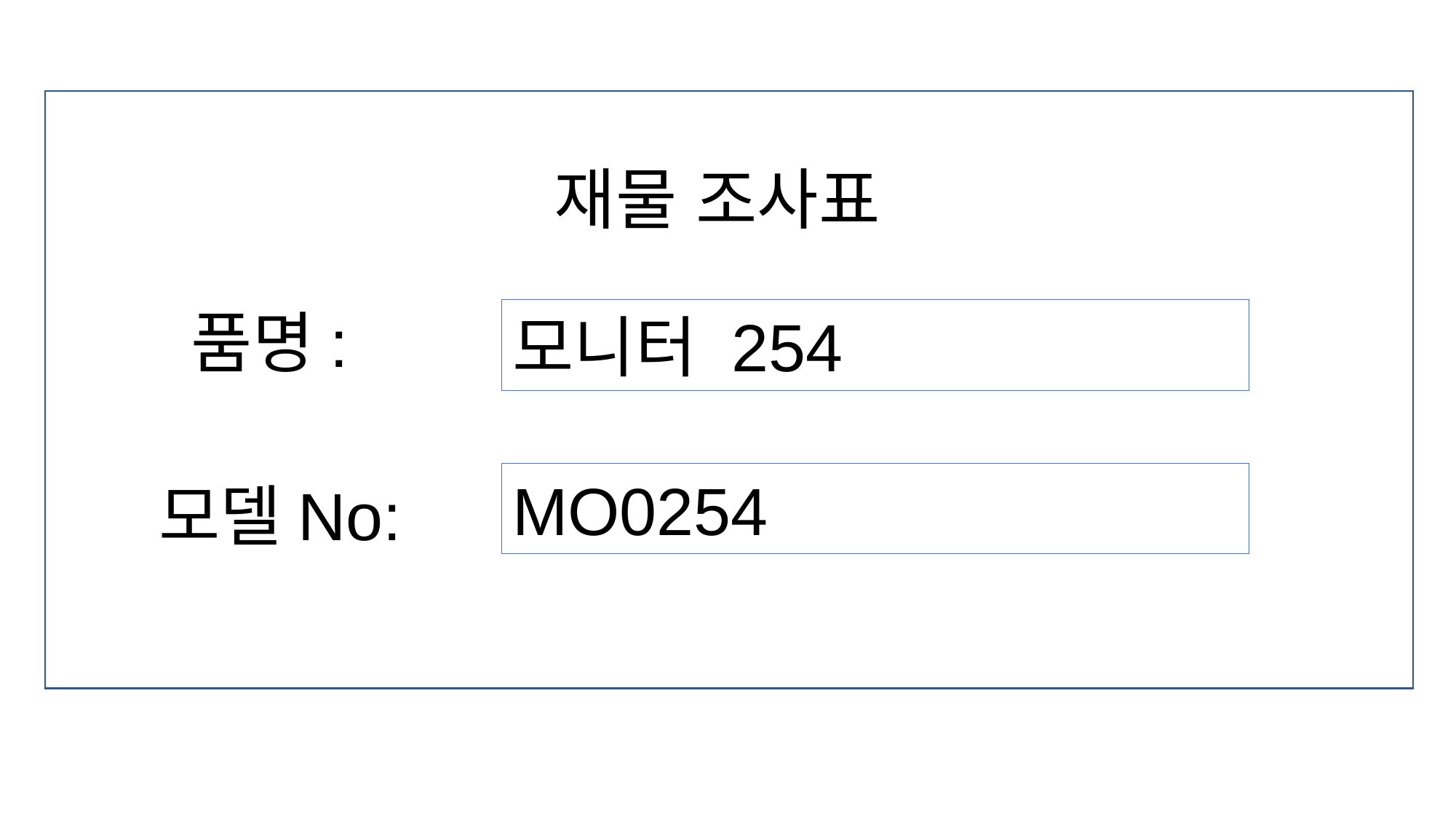

재물 조사표
품명:
모니터 254
MO0254
모델No: